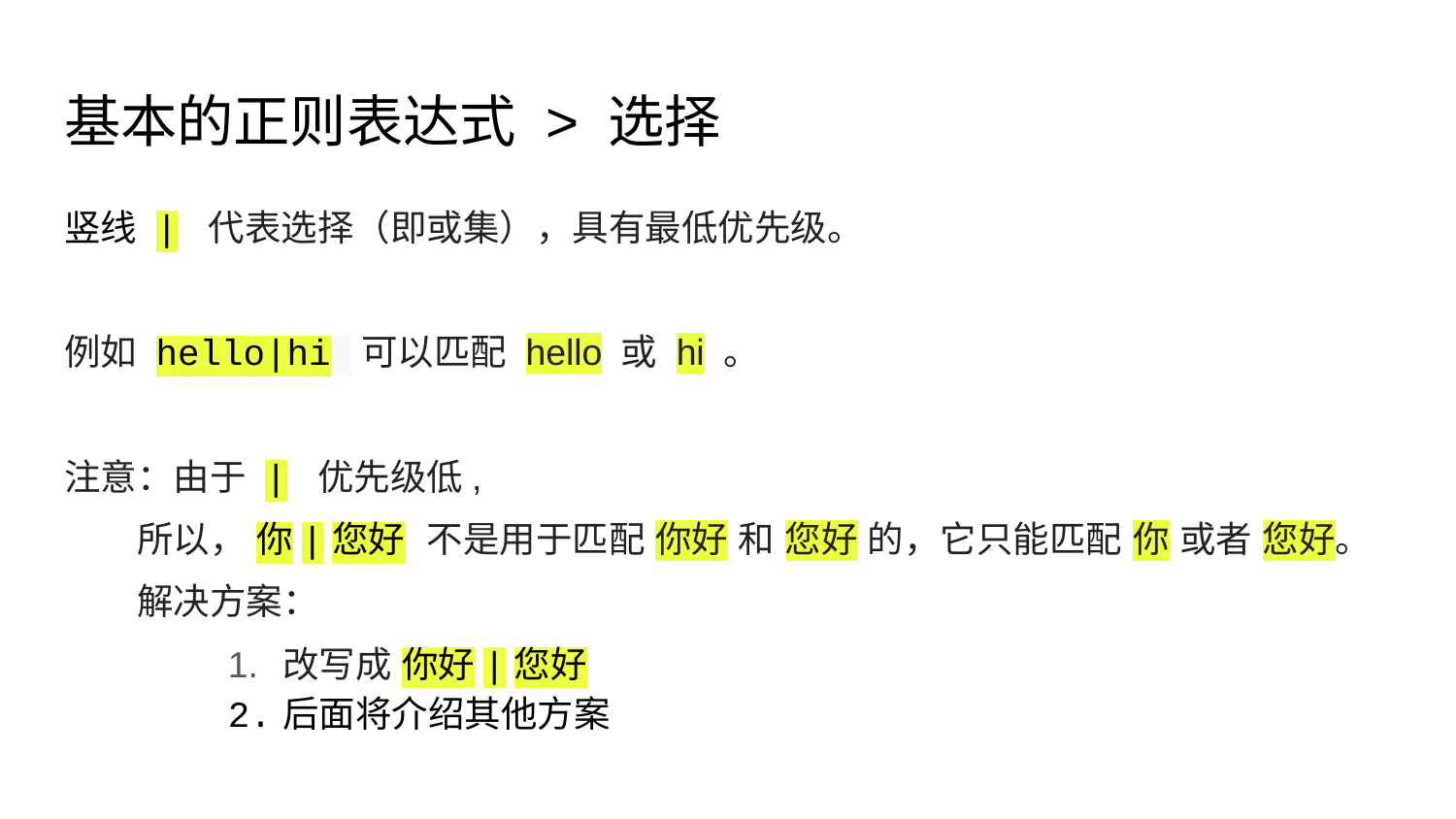

# 基本的正则表达式 > 选择
竖线 | 代表选择（即或集），具有最低优先级。

例如 hello|hi 可以匹配 hello 或 hi 。

注意：由于 | 优先级低,
所以， 你|您好 不是用于匹配 你好 和 您好 的，它只能匹配 你 或者 您好。
解决方案：
改写成 你好|您好
后面将介绍其他方案